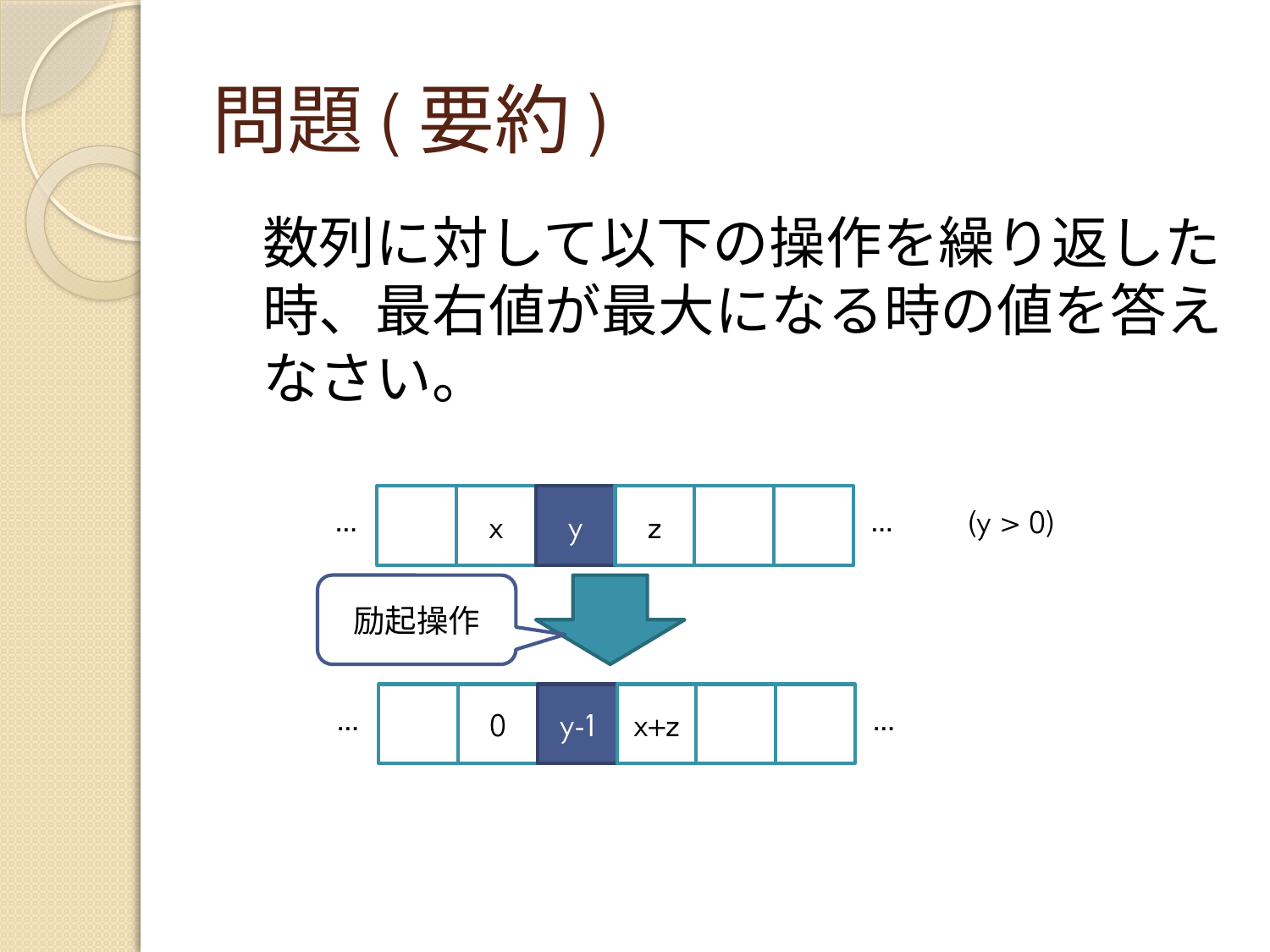

# 問題(要約)
	数列に対して以下の操作を繰り返した時、最右値が最大になる時の値を答えなさい。

x
y
z

…
…
(y > 0)
励起操作

0
y-1
x+z

…
…